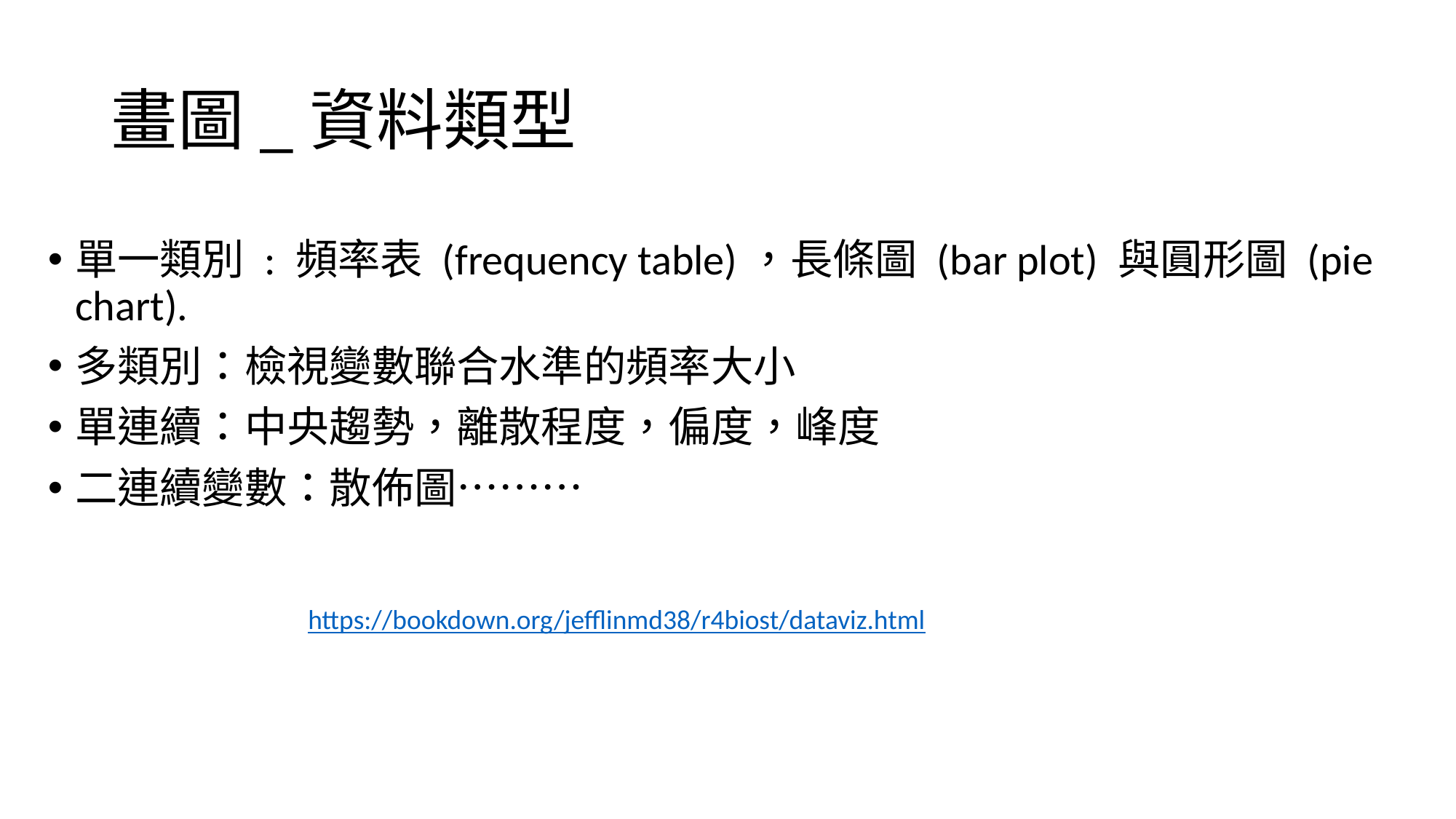

# 畫圖_資料類型
單一類別 : 頻率表 (frequency table)，長條圖 (bar plot) 與圓形圖 (pie chart).
多類別：檢視變數聯合水準的頻率大小
單連續：中央趨勢，離散程度，偏度，峰度
二連續變數：散佈圖………
https://bookdown.org/jefflinmd38/r4biost/dataviz.html